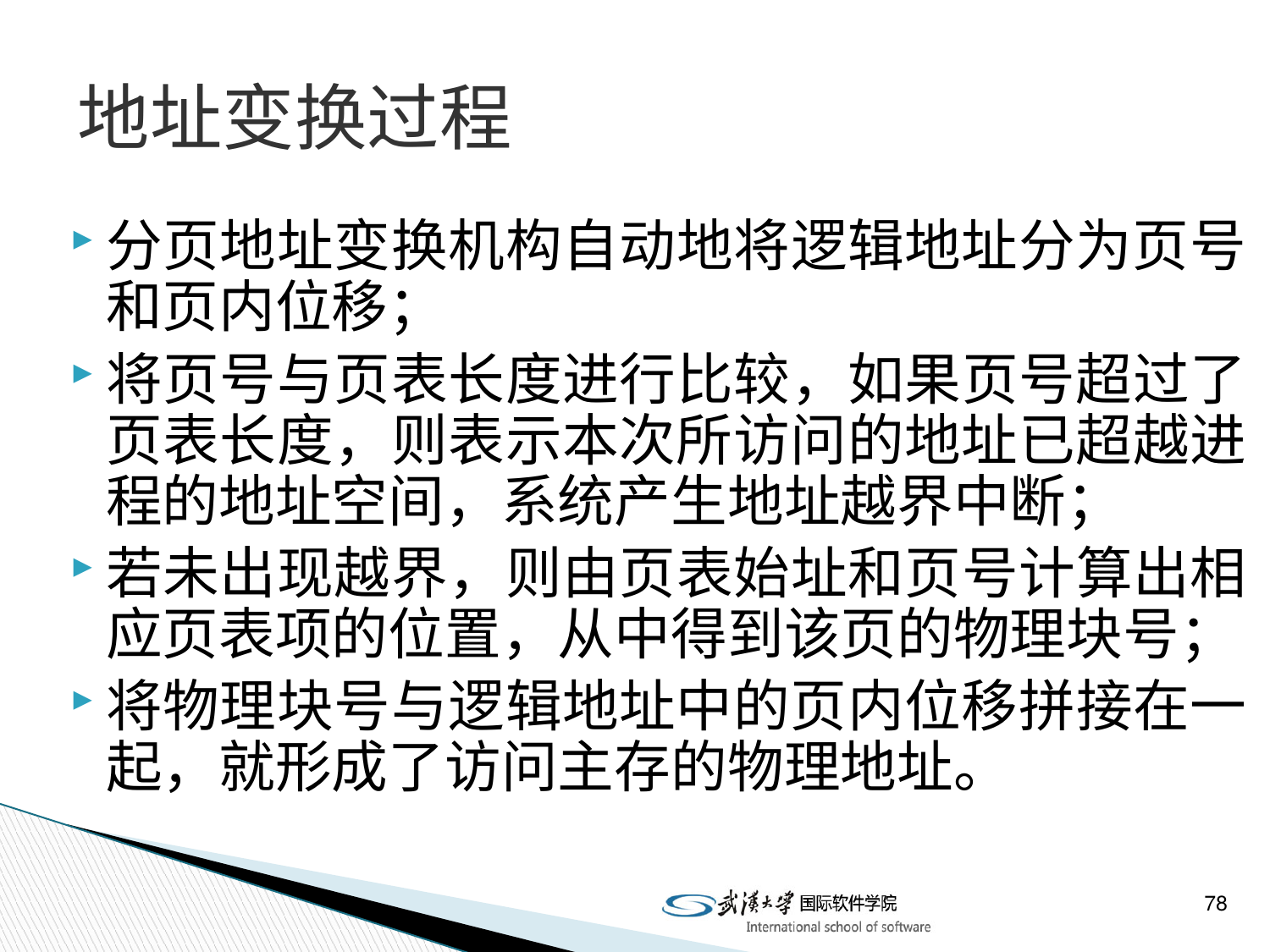

# 地址变换过程
分页地址变换机构自动地将逻辑地址分为页号和页内位移；
将页号与页表长度进行比较，如果页号超过了页表长度，则表示本次所访问的地址已超越进程的地址空间，系统产生地址越界中断；
若未出现越界，则由页表始址和页号计算出相应页表项的位置，从中得到该页的物理块号；
将物理块号与逻辑地址中的页内位移拼接在一起，就形成了访问主存的物理地址。